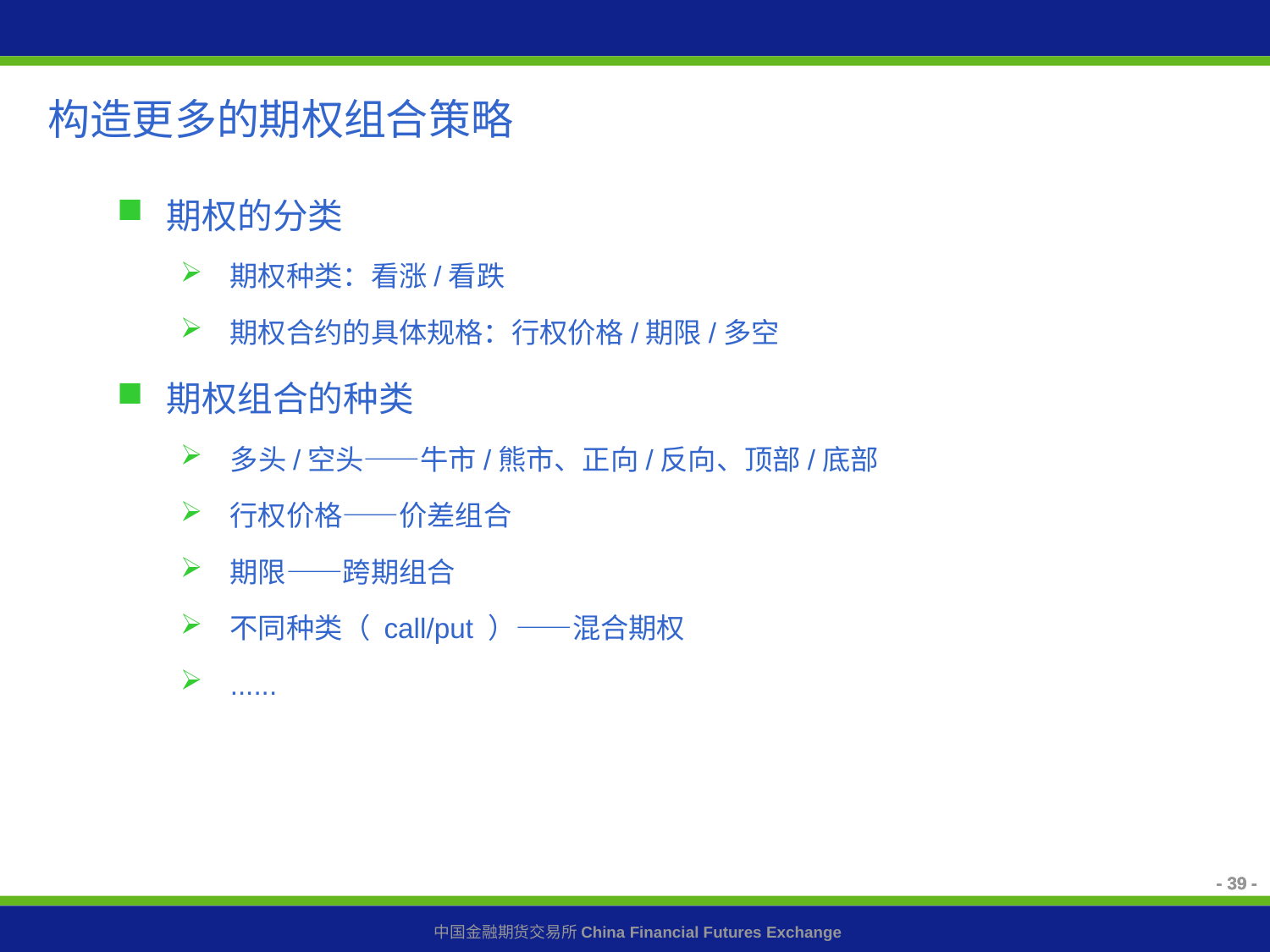

构造更多的期权组合策略
期权的分类
期权种类：看涨/看跌
期权合约的具体规格：行权价格/期限/多空
期权组合的种类
多头/空头——牛市/熊市、正向/反向、顶部/底部
行权价格——价差组合
期限——跨期组合
不同种类（ call/put ）——混合期权
......

- 39 -
- 39 -
- 39 -